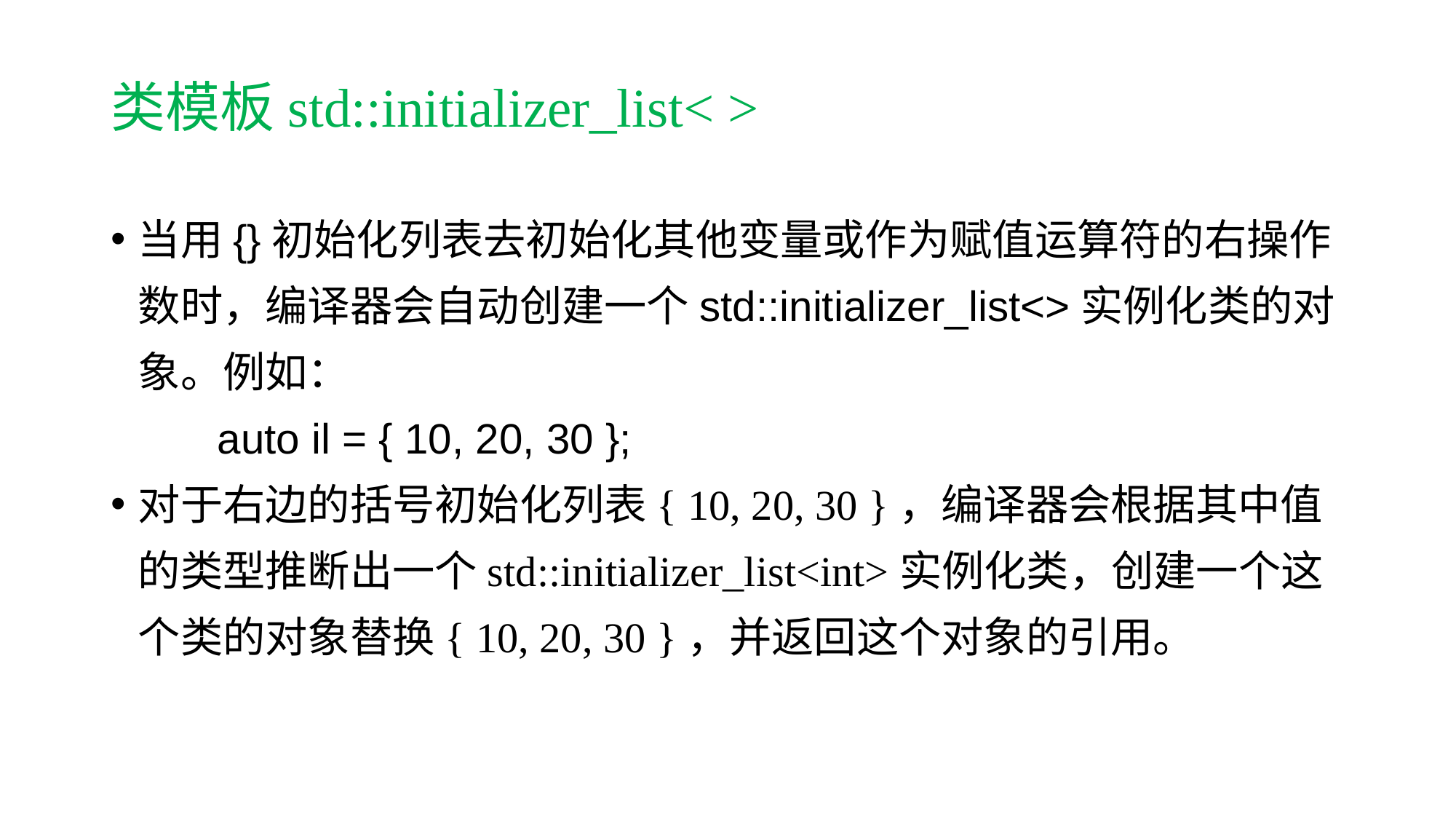

# 类模板std::initializer_list< >
当用{}初始化列表去初始化其他变量或作为赋值运算符的右操作数时，编译器会自动创建一个std::initializer_list<>实例化类的对象。例如：
         auto il = { 10, 20, 30 };
对于右边的括号初始化列表{ 10, 20, 30 }，编译器会根据其中值的类型推断出一个std::initializer_list<int>实例化类，创建一个这个类的对象替换{ 10, 20, 30 }，并返回这个对象的引用。